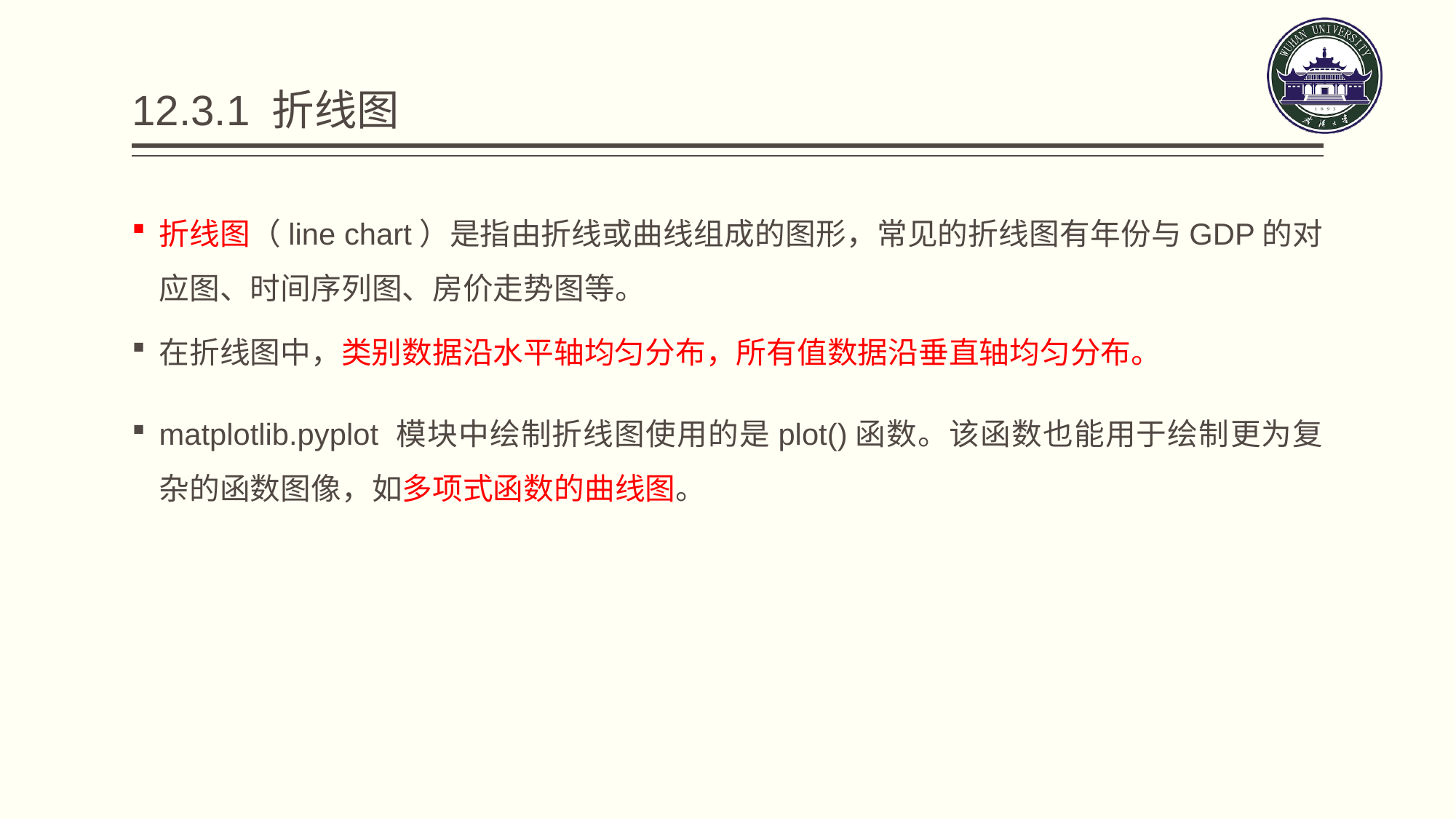

# 12.3.1 折线图
折线图（line chart）是指由折线或曲线组成的图形，常见的折线图有年份与GDP的对应图、时间序列图、房价走势图等。
在折线图中，类别数据沿水平轴均匀分布，所有值数据沿垂直轴均匀分布。
matplotlib.pyplot 模块中绘制折线图使用的是plot()函数。该函数也能用于绘制更为复杂的函数图像，如多项式函数的曲线图。